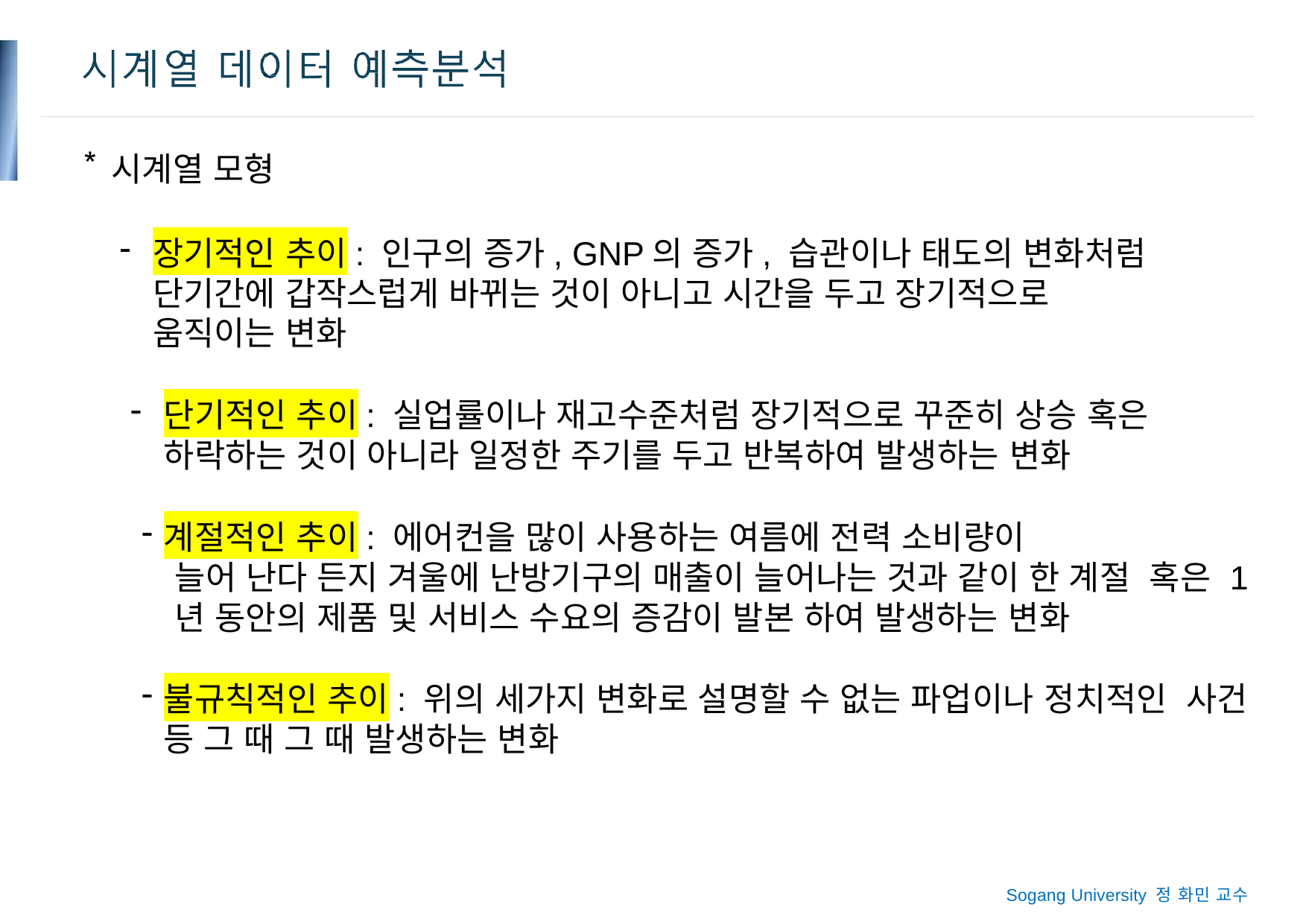

시계열 모형

장기적인 추이: 인구의 증가, GNP의 증가, 습관이나 태도의 변화처럼  단기간에 갑작스럽게 바뀌는 것이 아니고 시간을 두고 장기적으로  움직이는 변화

단기적인 추이: 실업률이나 재고수준처럼 장기적으로 꾸준히 상승 혹은  하락하는 것이 아니라 일정한 주기를 두고 반복하여 발생하는 변화

계절적인 추이: 에어컨을 많이 사용하는 여름에 전력 소비량이
늘어 난다 든지 겨울에 난방기구의 매출이 늘어나는 것과 같이 한 계절  혹은 1년 동안의 제품 및 서비스 수요의 증감이 발본 하여 발생하는 변화

불규칙적인 추이: 위의 세가지 변화로 설명할 수 없는 파업이나 정치적인  사건 등 그 때 그 때 발생하는 변화
Sogang University 정 화민 교수